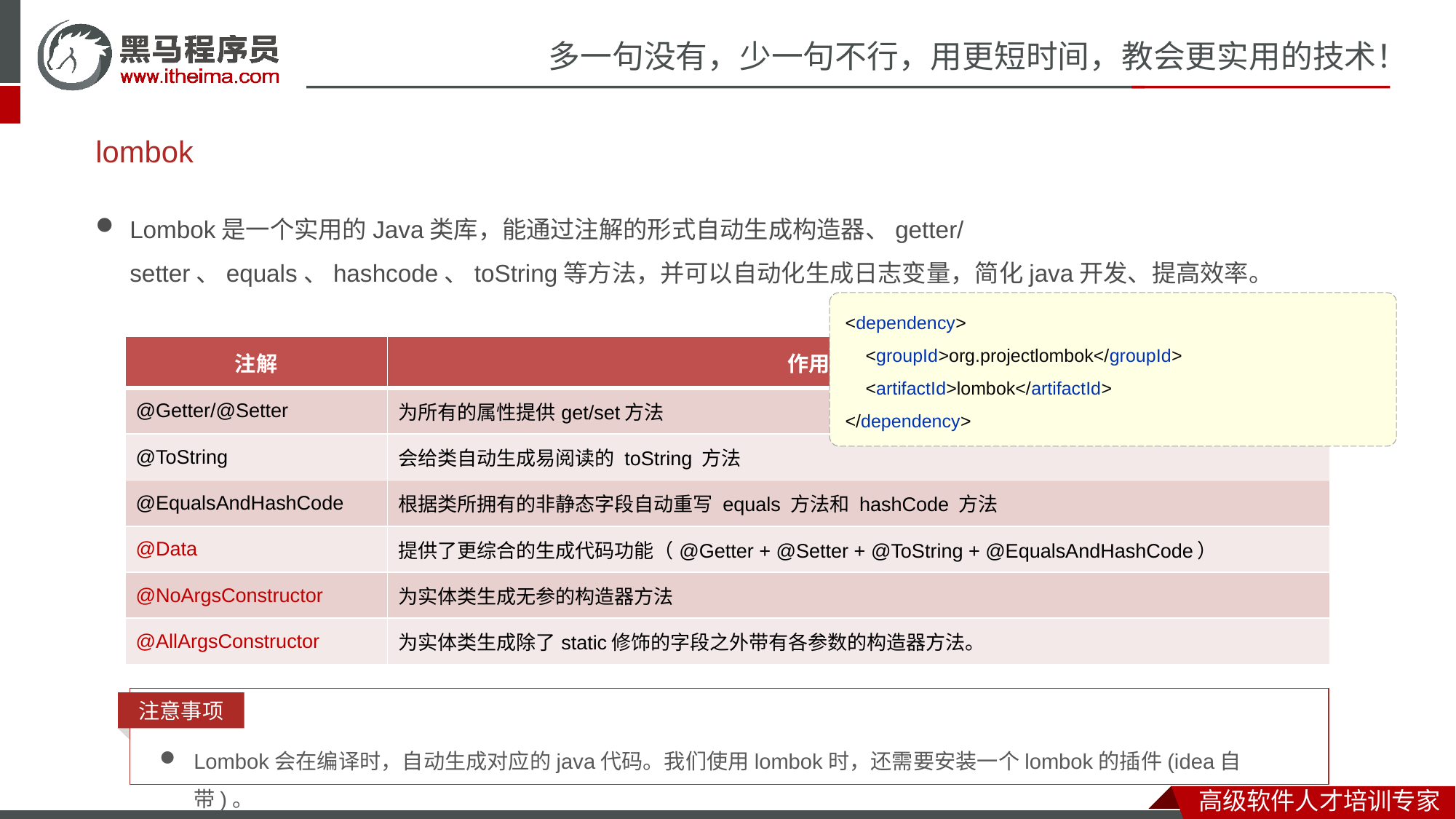

# lombok
Lombok是一个实用的Java类库，能通过注解的形式自动生成构造器、getter/setter、equals、hashcode、toString等方法，并可以自动化生成日志变量，简化java开发、提高效率。
<dependency>
    <groupId>org.projectlombok</groupId>
    <artifactId>lombok</artifactId>
</dependency>
| 注解 | 作用 |
| --- | --- |
| @Getter/@Setter | 为所有的属性提供get/set方法 |
| @ToString | 会给类自动生成易阅读的 toString 方法 |
| @EqualsAndHashCode | 根据类所拥有的非静态字段自动重写 equals 方法和 hashCode 方法 |
| @Data | 提供了更综合的生成代码功能（@Getter + @Setter + @ToString + @EqualsAndHashCode） |
| @NoArgsConstructor | 为实体类生成无参的构造器方法 |
| @AllArgsConstructor | 为实体类生成除了static修饰的字段之外带有各参数的构造器方法。 |

注意事项

Lombok会在编译时，自动生成对应的java代码。我们使用lombok时，还需要安装一个lombok的插件(idea自带)。